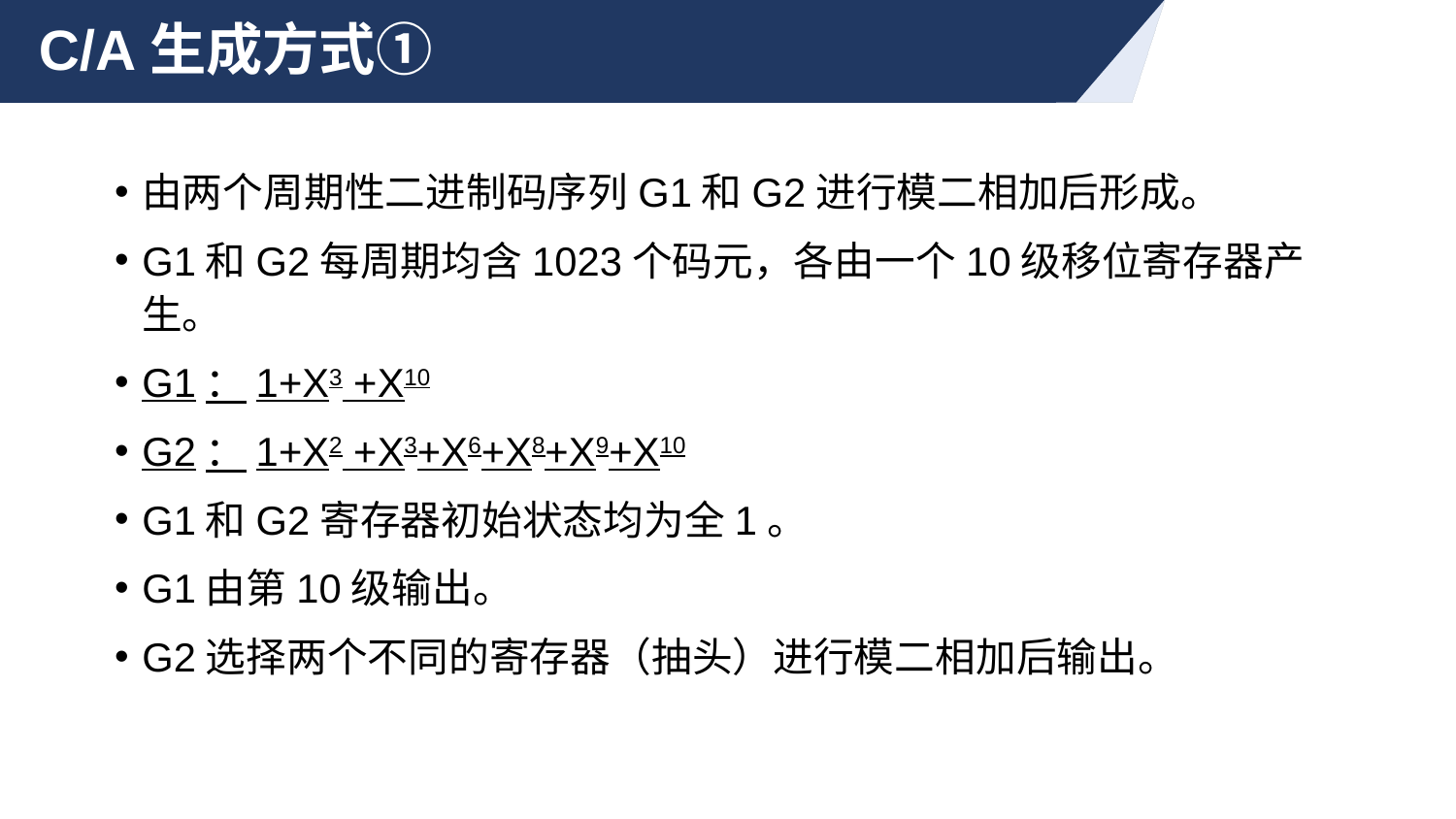

# C/A生成方式①
由两个周期性二进制码序列G1和G2进行模二相加后形成。
G1和G2每周期均含1023个码元，各由一个10级移位寄存器产生。
G1：1+X3 +X10
G2：1+X2 +X3+X6+X8+X9+X10
G1和G2寄存器初始状态均为全1。
G1由第10级输出。
G2选择两个不同的寄存器（抽头）进行模二相加后输出。